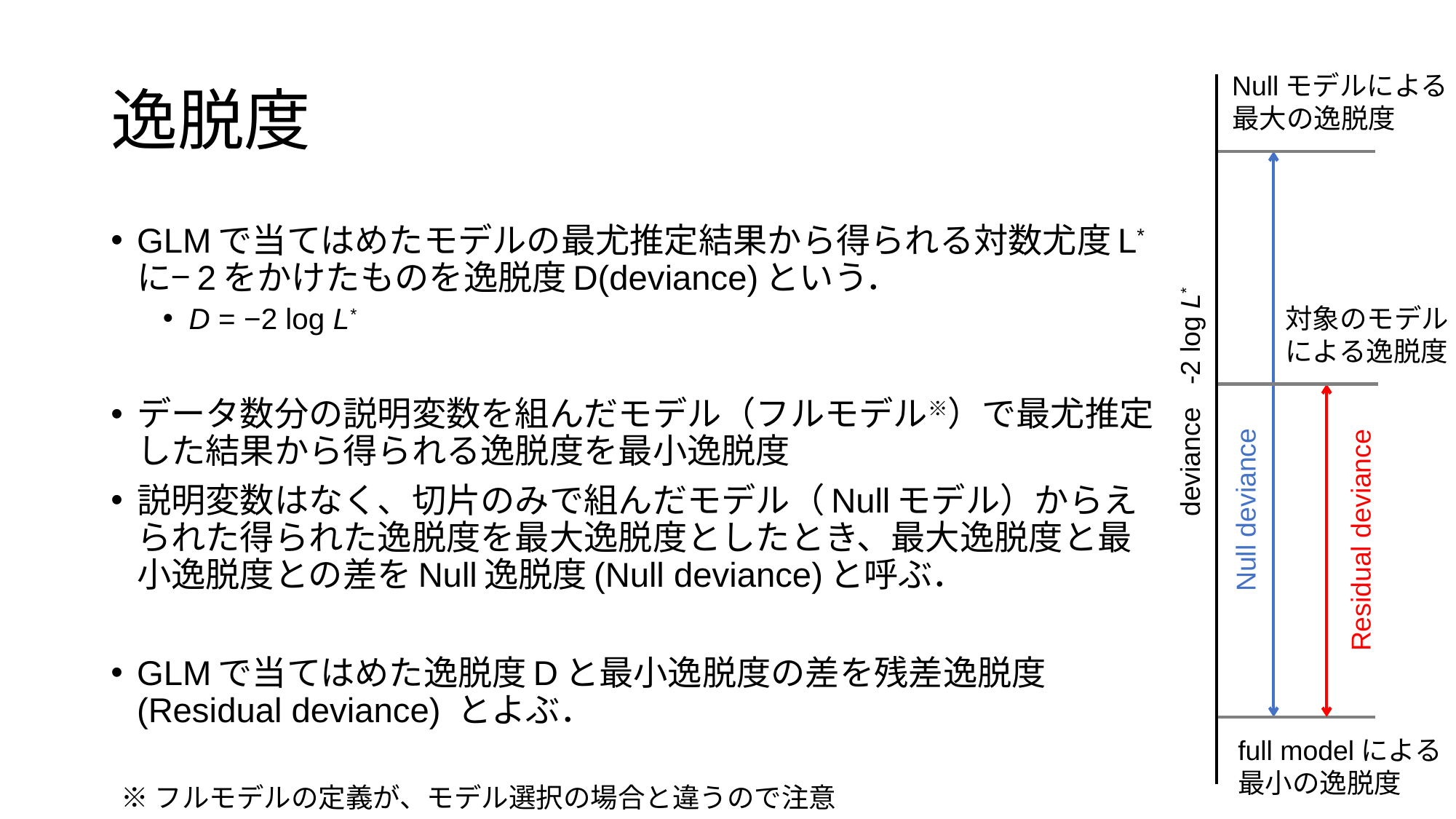

# 逸脱度
Nullモデルによる
最大の逸脱度
GLMで当てはめたモデルの最尤推定結果から得られる対数尤度L*に−2をかけたものを逸脱度D(deviance)という．
D = −2 log L*

データ数分の説明変数を組んだモデル（フルモデル※）で最尤推定した結果から得られる逸脱度を最小逸脱度
説明変数はなく、切片のみで組んだモデル（Nullモデル）からえられた得られた逸脱度を最大逸脱度としたとき、最大逸脱度と最小逸脱度との差をNull逸脱度(Null deviance)と呼ぶ．

GLMで当てはめた逸脱度Dと最小逸脱度の差を残差逸脱度(Residual deviance) とよぶ．
対象のモデル
による逸脱度
deviance   -2 log L*
Null deviance
Residual deviance
full modelによる
最小の逸脱度
※フルモデルの定義が、モデル選択の場合と違うので注意